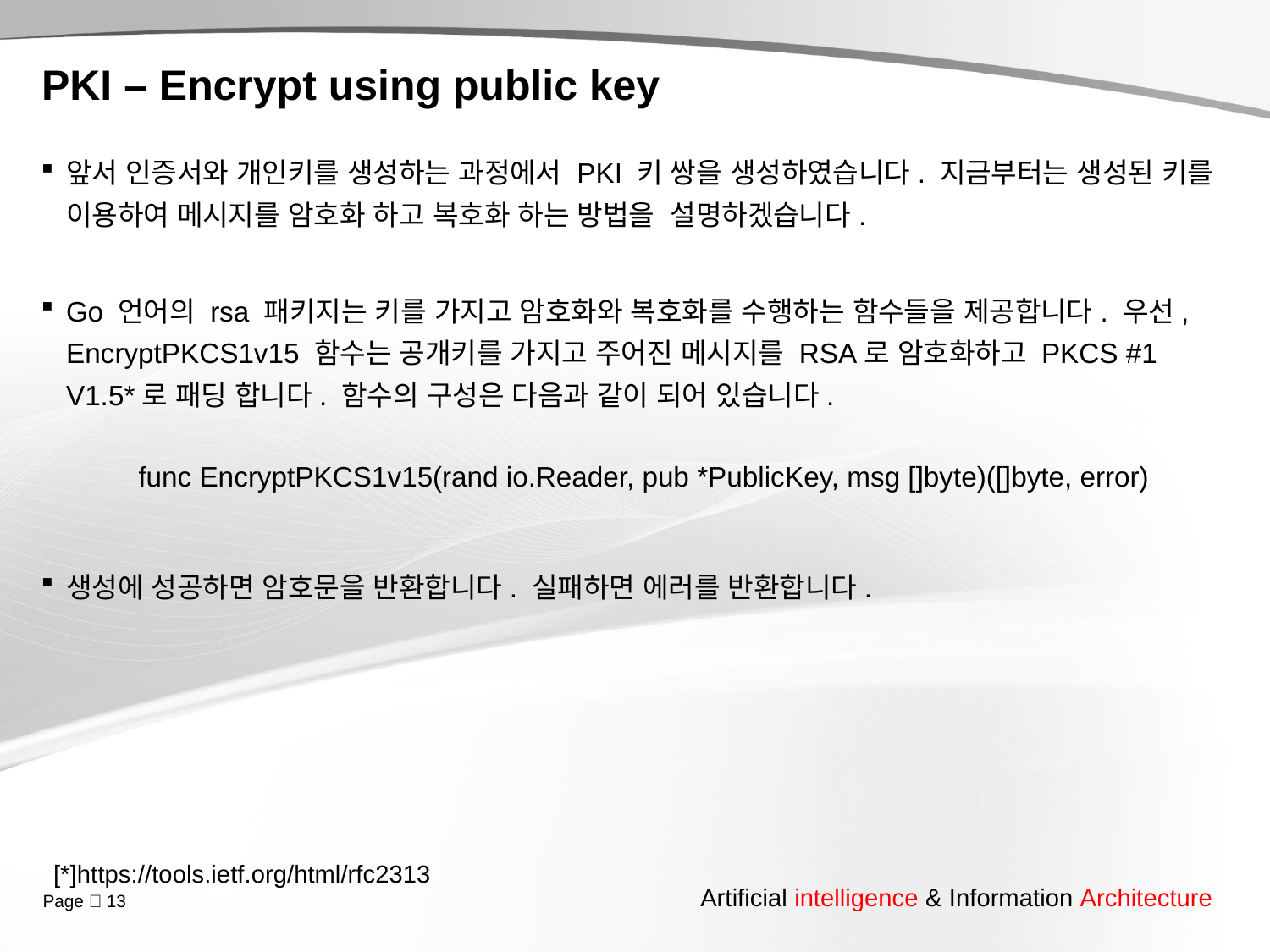

# PKI – Encrypt using public key
앞서 인증서와 개인키를 생성하는 과정에서 PKI 키 쌍을 생성하였습니다. 지금부터는 생성된 키를 이용하여 메시지를 암호화 하고 복호화 하는 방법을  설명하겠습니다.

Go 언어의 rsa 패키지는 키를 가지고 암호화와 복호화를 수행하는 함수들을 제공합니다. 우선, EncryptPKCS1v15 함수는 공개키를 가지고 주어진 메시지를 RSA로 암호화하고 PKCS #1 V1.5*로 패딩 합니다. 함수의 구성은 다음과 같이 되어 있습니다.

생성에 성공하면 암호문을 반환합니다. 실패하면 에러를 반환합니다.

func EncryptPKCS1v15(rand io.Reader, pub *PublicKey, msg []byte)([]byte, error)
[*]https://tools.ietf.org/html/rfc2313